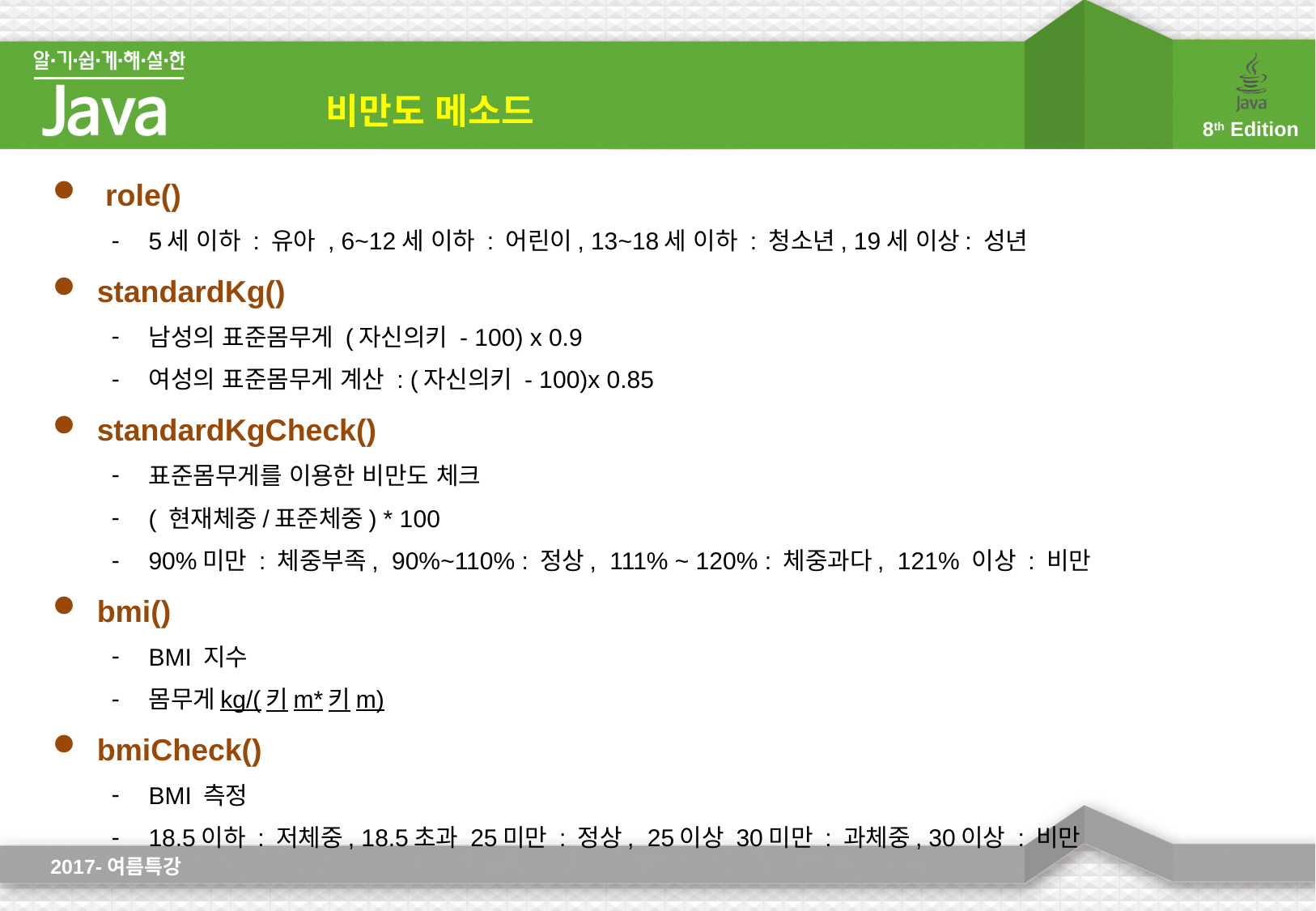

#
비만도 메소드
 role()
5세 이하 : 유아 , 6~12세 이하 : 어린이, 13~18세 이하 : 청소년, 19세 이상: 성년
standardKg()
남성의 표준몸무게 (자신의키 - 100) x 0.9
여성의 표준몸무게 계산 : (자신의키 - 100)x 0.85
standardKgCheck()
표준몸무게를 이용한 비만도 체크
( 현재체중/표준체중) * 100
90%미만 : 체중부족,  90%~110% : 정상,  111% ~ 120% : 체중과다,  121% 이상 : 비만
bmi()
BMI 지수
몸무게kg/(키m*키m)
bmiCheck()
BMI 측정
18.5이하 : 저체중, 18.5초과 25미만 : 정상,  25이상 30미만 : 과체중, 30이상 : 비만